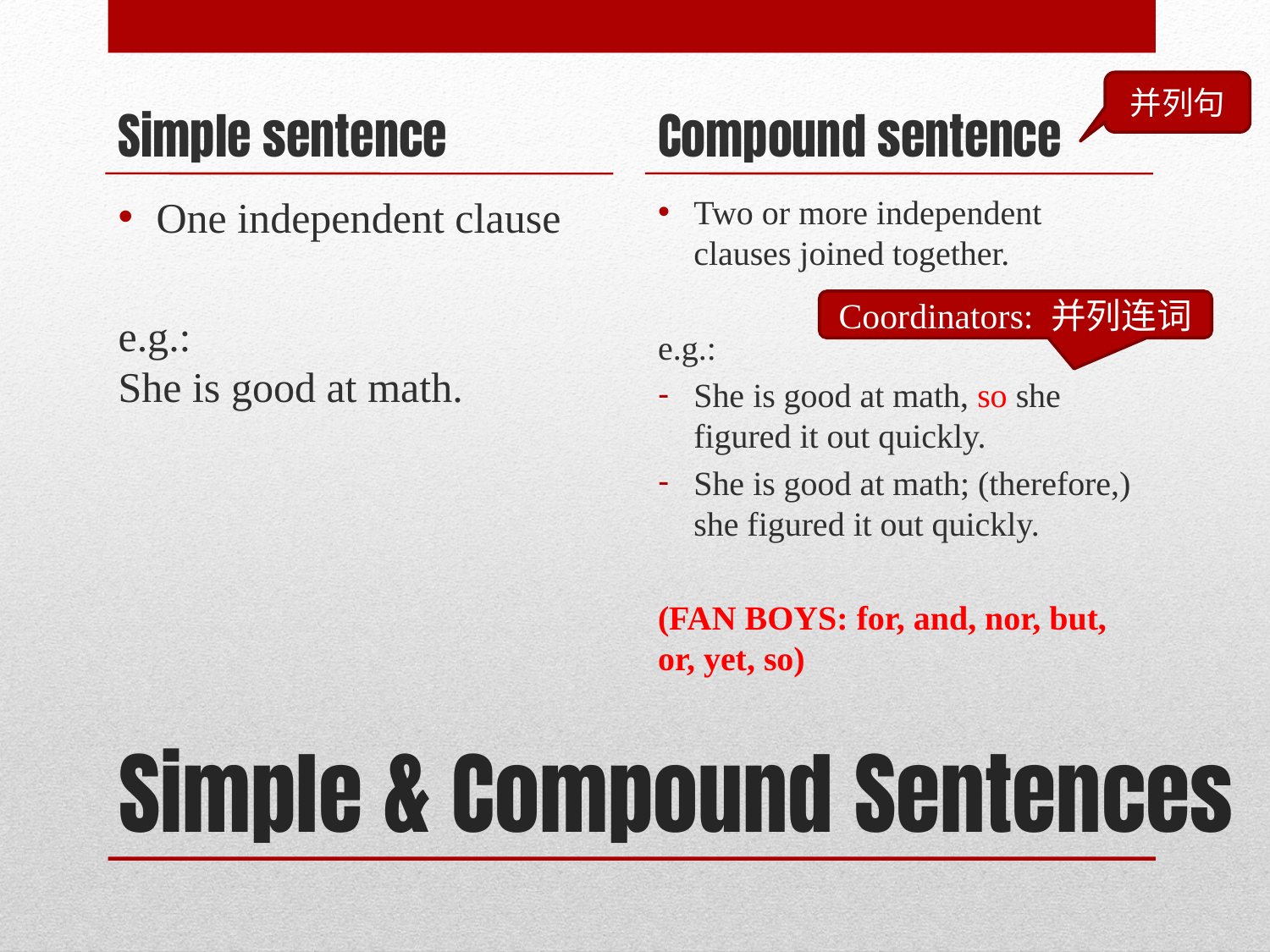

并列句
Simple sentence
Compound sentence
One independent clause

e.g.:
She is good at math.

Two or more independent clauses joined together.

e.g.:
She is good at math, so she figured it out quickly.
She is good at math; (therefore,) she figured it out quickly.

(FAN BOYS: for, and, nor, but, or, yet, so)

Coordinators: 并列连词
# Simple & Compound Sentences